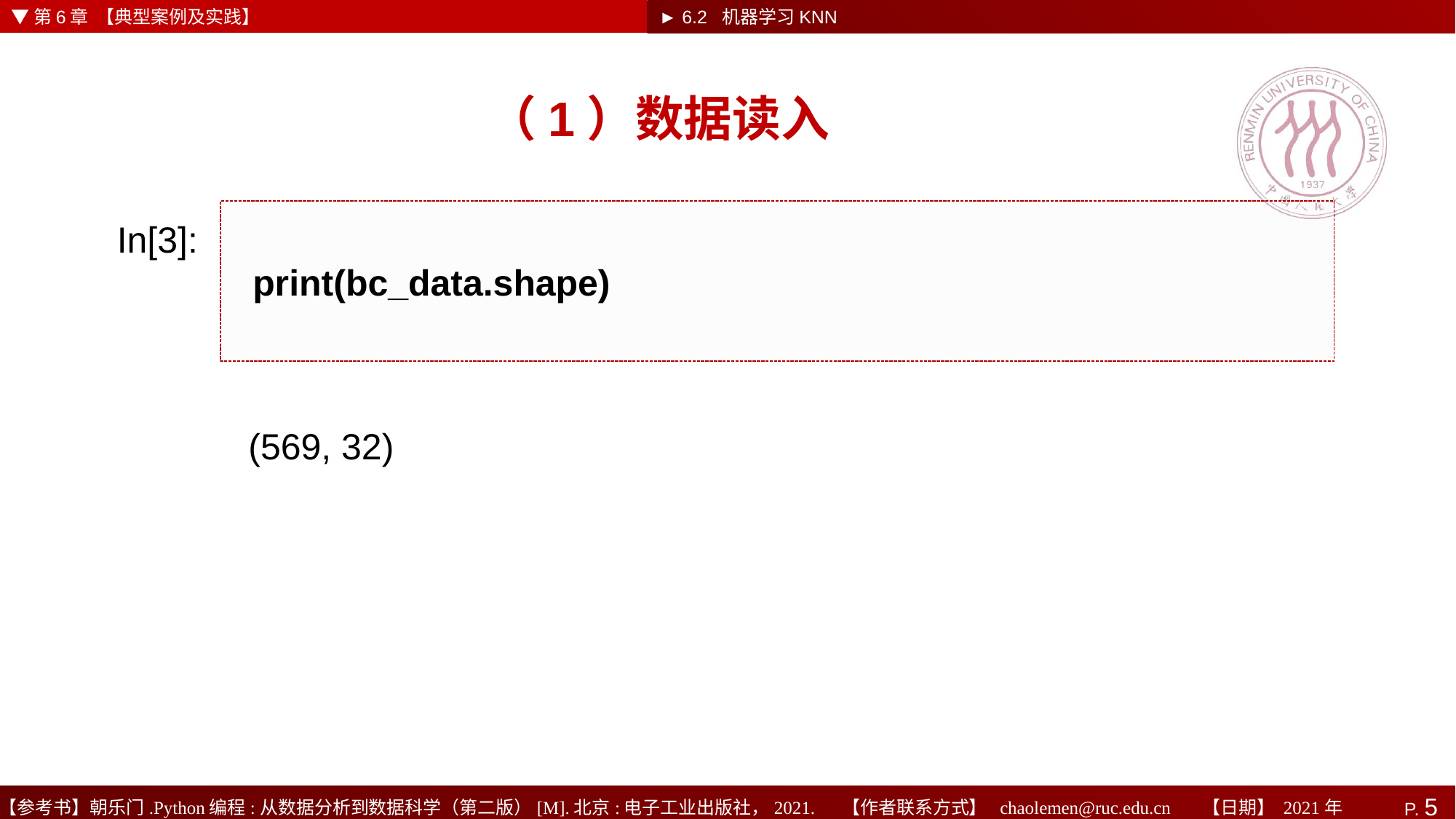

▼第6章  【典型案例及实践】
► 6.2  机器学习KNN
# （1）数据读入
print(bc_data.shape)
In[3]:
(569, 32)